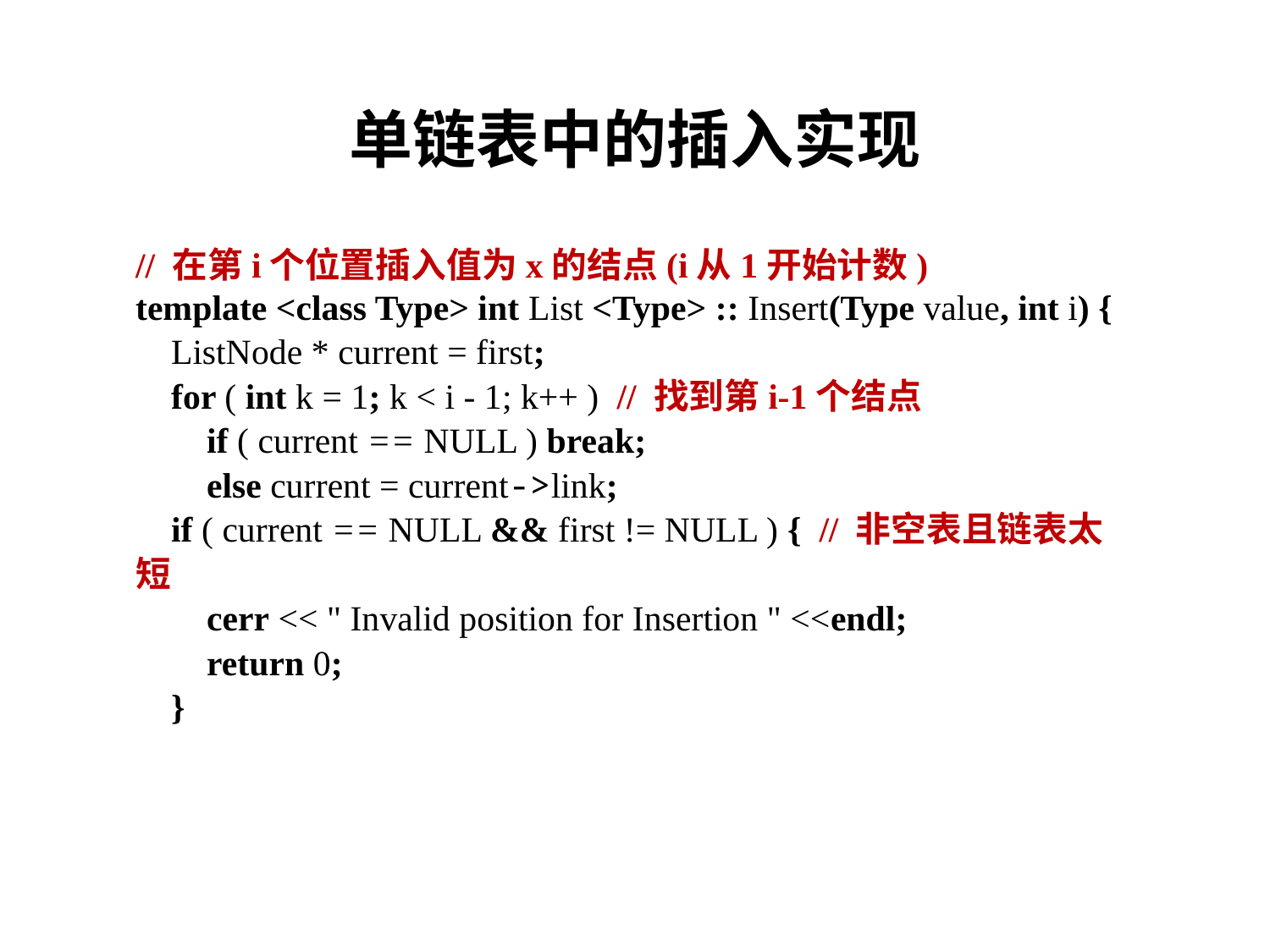

# 单链表中的插入实现
// 在第i个位置插入值为x的结点(i从1开始计数)
template <class Type> int List <Type> :: Insert(Type value, int i) {
    ListNode * current = first;
    for ( int k = 1; k < i - 1; k++ )  // 找到第i-1个结点
        if ( current == NULL ) break;
        else current = current->link;
    if ( current == NULL && first != NULL ) {  // 非空表且链表太短
        cerr << " Invalid position for Insertion " <<endl;
        return 0;
    }